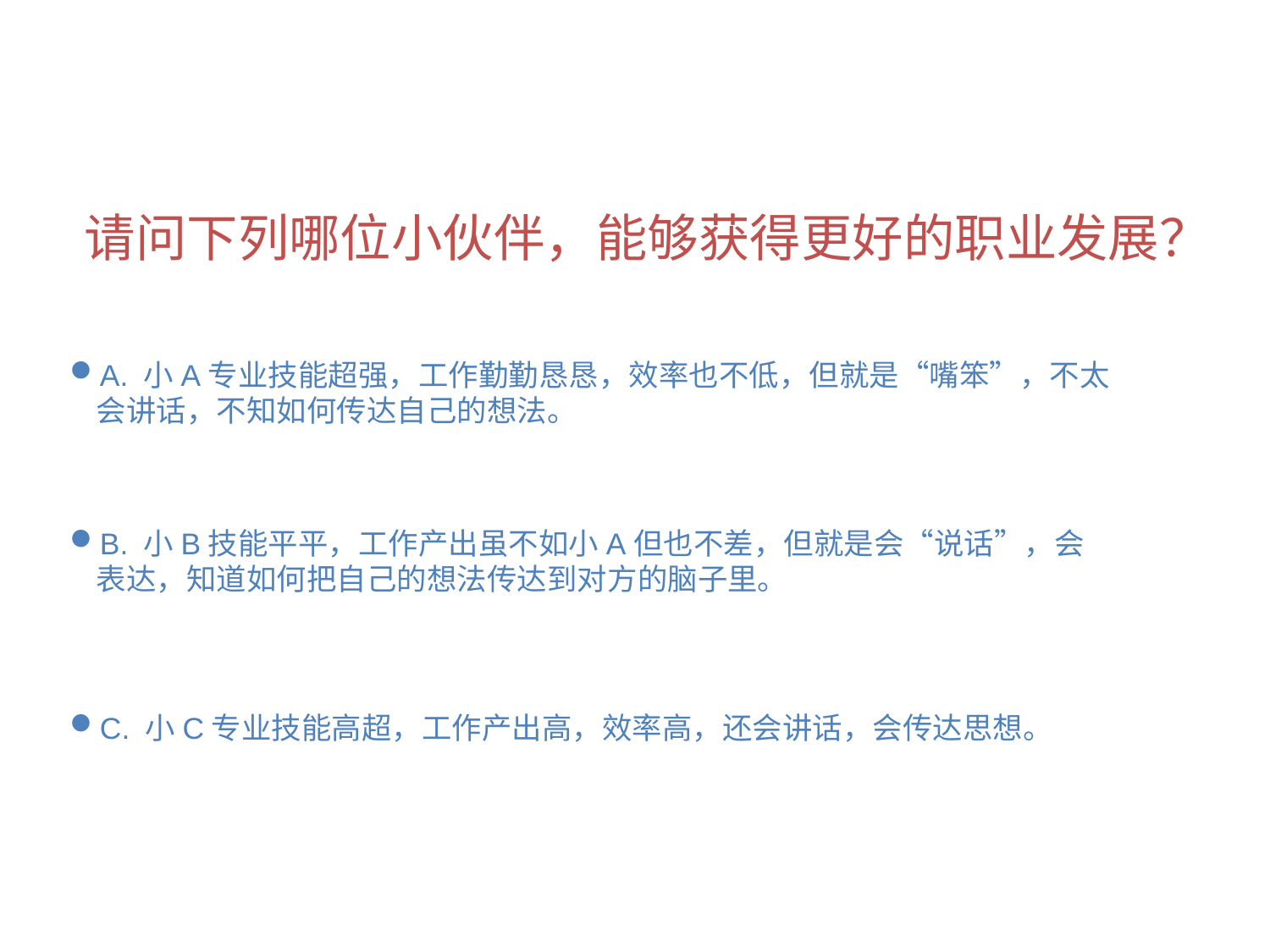

请问下列哪位小伙伴，能够获得更好的职业发展？
A. 小A专业技能超强，工作勤勤恳恳，效率也不低，但就是“嘴笨”，不太会讲话，不知如何传达自己的想法。
B. 小B技能平平，工作产出虽不如小A但也不差，但就是会“说话”，会表达，知道如何把自己的想法传达到对方的脑子里。
C. 小C专业技能高超，工作产出高，效率高，还会讲话，会传达思想。